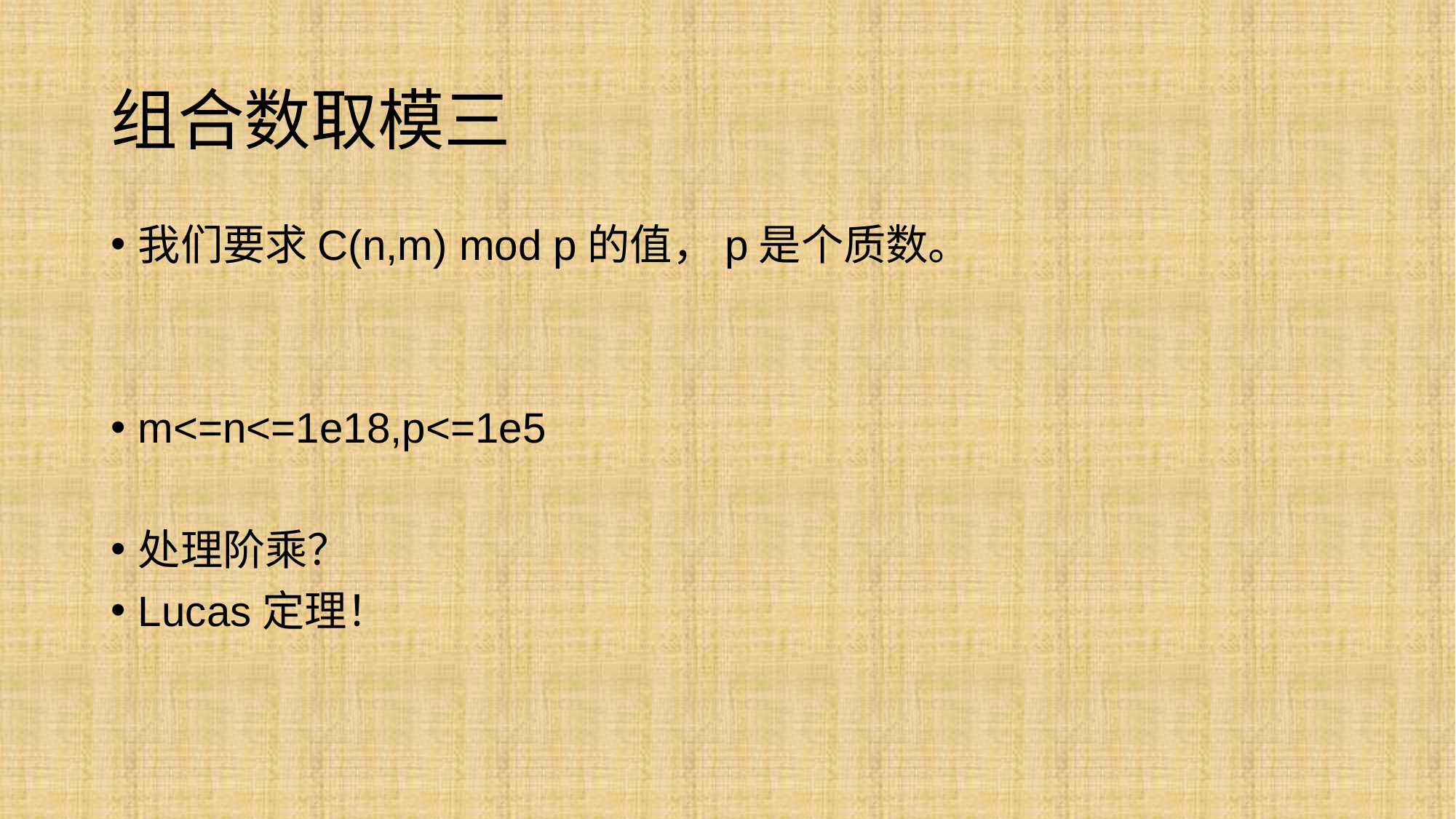

# 组合数取模三
我们要求C(n,m) mod p的值，p是个质数。

m<=n<=1e18,p<=1e5

处理阶乘？
Lucas定理！